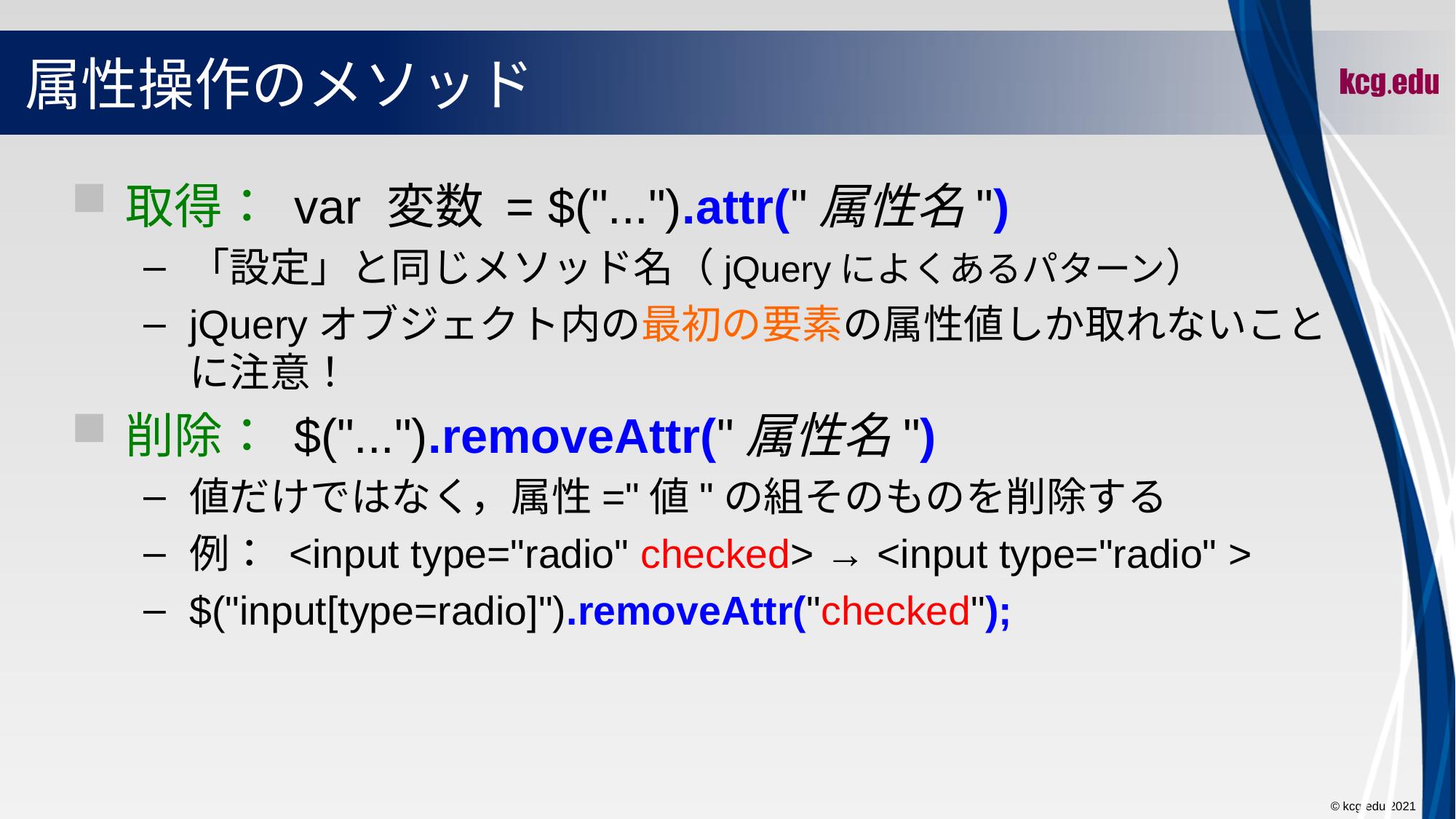

# 属性操作のメソッド
取得： var 変数 = $("...").attr("属性名")
「設定」と同じメソッド名（jQueryによくあるパターン）
jQueryオブジェクト内の最初の要素の属性値しか取れないことに注意！
削除： $("...").removeAttr("属性名")
値だけではなく，属性="値"の組そのものを削除する
例： <input type="radio" checked> → <input type="radio" >
$("input[type=radio]").removeAttr("checked");